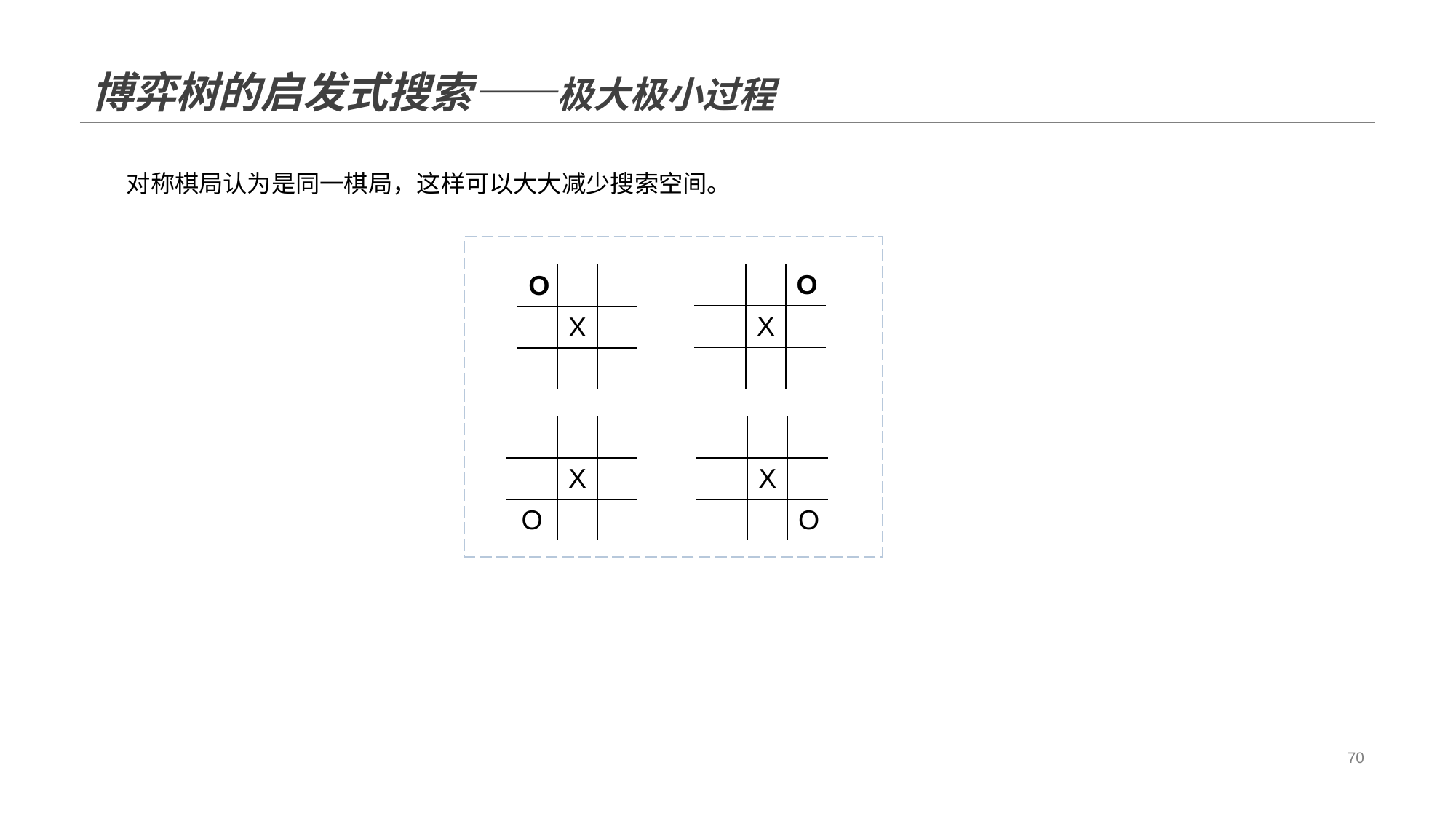

# 博弈树的启发式搜索——极大极小过程
对称棋局认为是同一棋局，这样可以大大减少搜索空间。

|  |  | O |
| --- | --- | --- |
|  | X |  |
|  |  |  |
| O |  |  |
| --- | --- | --- |
|  | X |  |
|  |  |  |
|  |  |  |
| --- | --- | --- |
|  | X |  |
| O |  |  |
|  |  |  |
| --- | --- | --- |
|  | X |  |
|  |  | O |
70